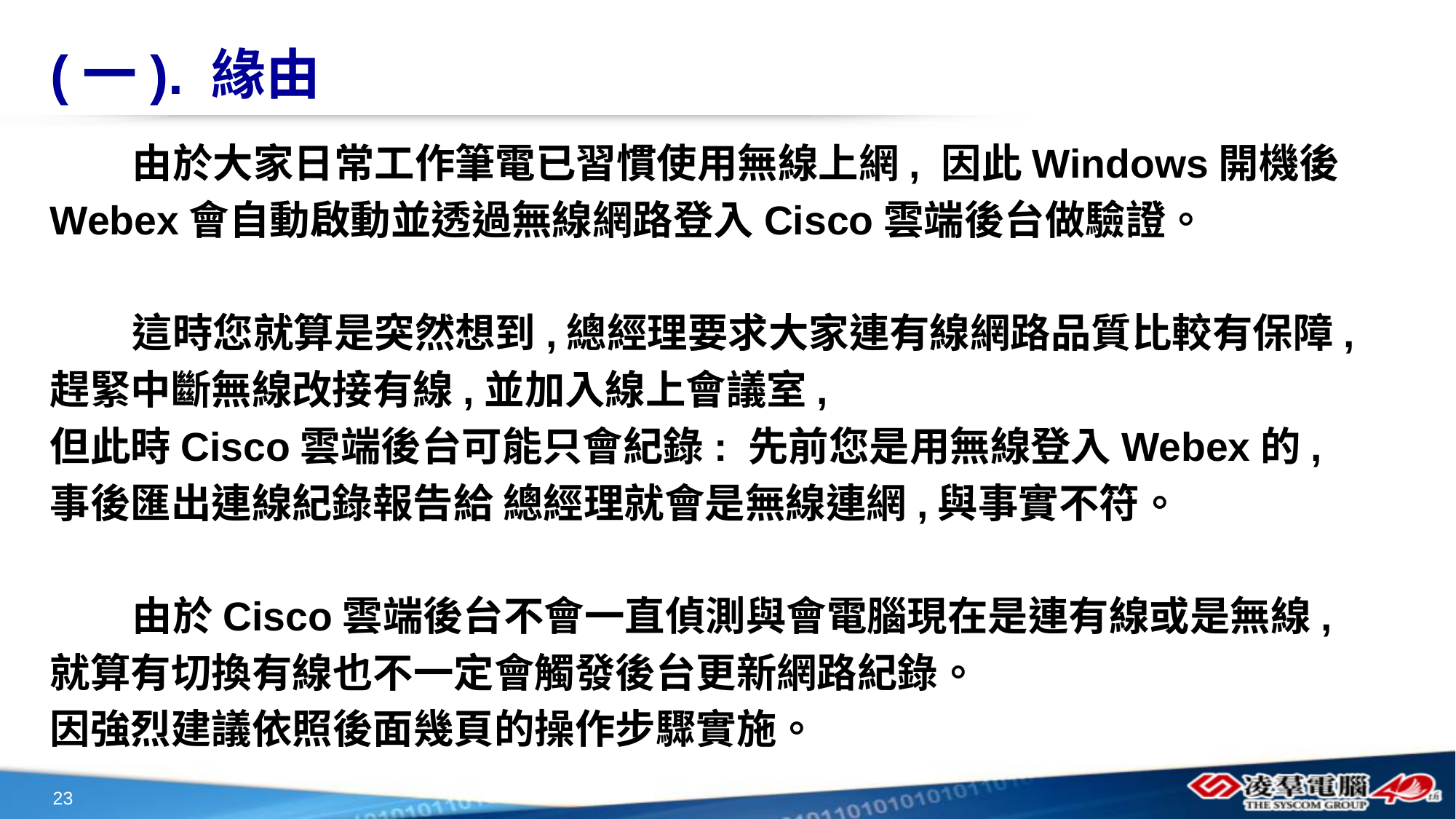

# (一). 緣由
        由於大家日常工作筆電已習慣使用無線上網, 因此Windows開機後
Webex會自動啟動並透過無線網路登入Cisco雲端後台做驗證。

        這時您就算是突然想到,總經理要求大家連有線網路品質比較有保障,
趕緊中斷無線改接有線,並加入線上會議室,
但此時Cisco雲端後台可能只會紀錄: 先前您是用無線登入Webex的,
事後匯出連線紀錄報告給 總經理就會是無線連網,與事實不符。

        由於Cisco雲端後台不會一直偵測與會電腦現在是連有線或是無線,
就算有切換有線也不一定會觸發後台更新網路紀錄。
因強烈建議依照後面幾頁的操作步驟實施。
23